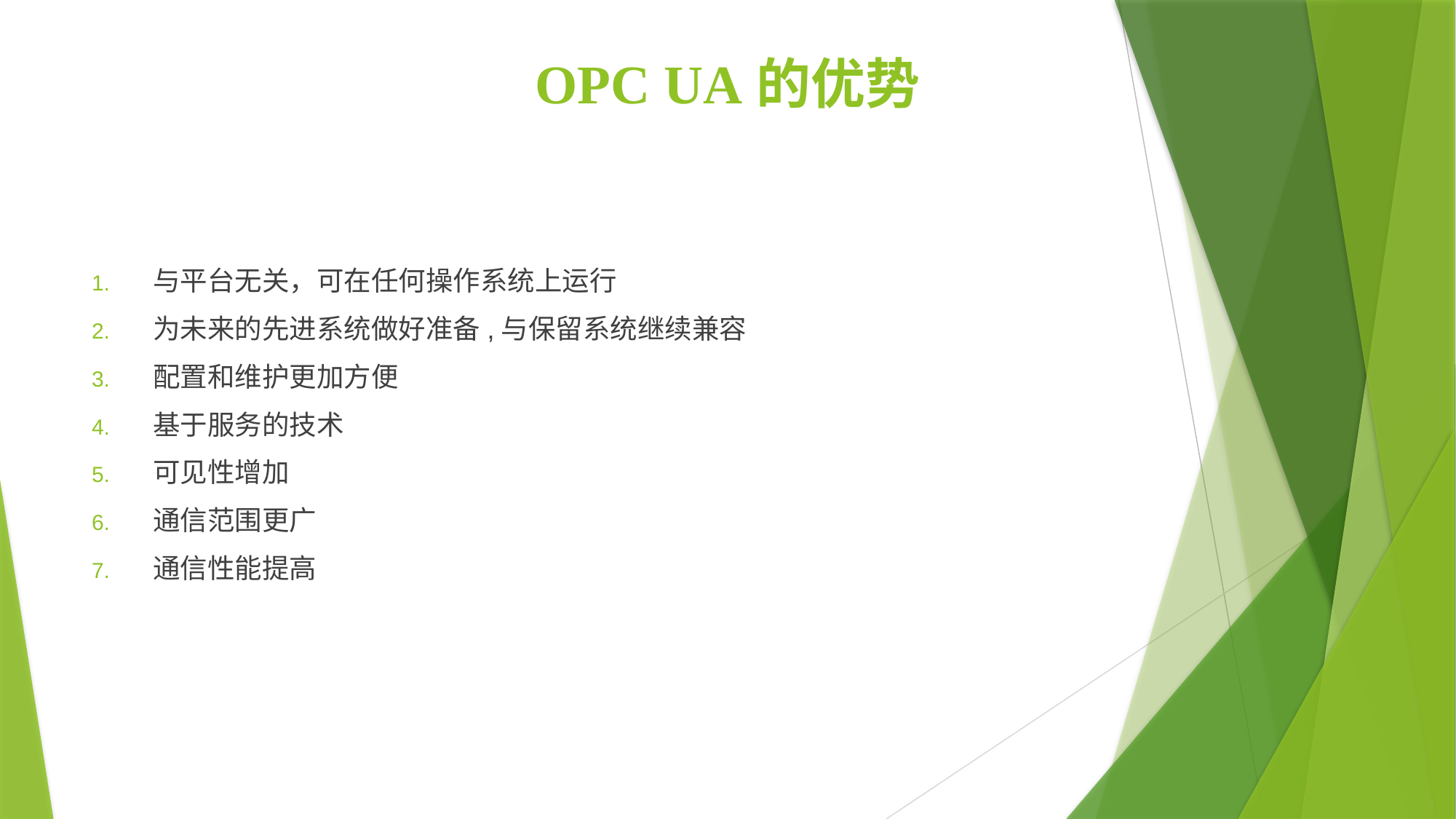

# OPC UA的优势
与平台无关，可在任何操作系统上运行
为未来的先进系统做好准备,与保留系统继续兼容
配置和维护更加方便
基于服务的技术
可见性增加
通信范围更广
通信性能提高